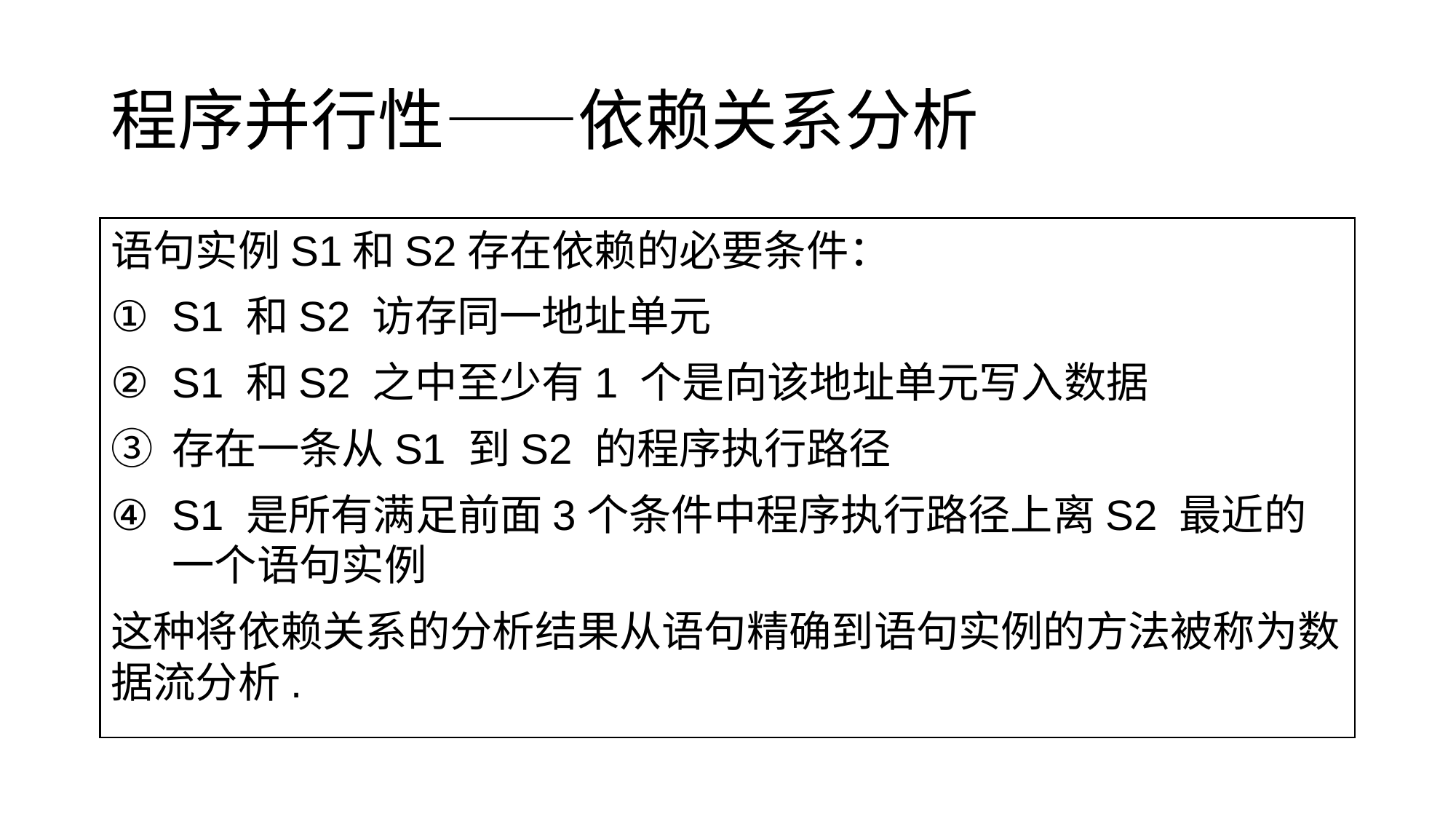

# 程序并行性——依赖关系分析
语句实例S1和S2存在依赖的必要条件：
S1 和S2 访存同一地址单元
S1 和S2 之中至少有1 个是向该地址单元写入数据
存在一条从S1 到S2 的程序执行路径
S1 是所有满足前面3个条件中程序执行路径上离S2 最近的一个语句实例
这种将依赖关系的分析结果从语句精确到语句实例的方法被称为数据流分析.